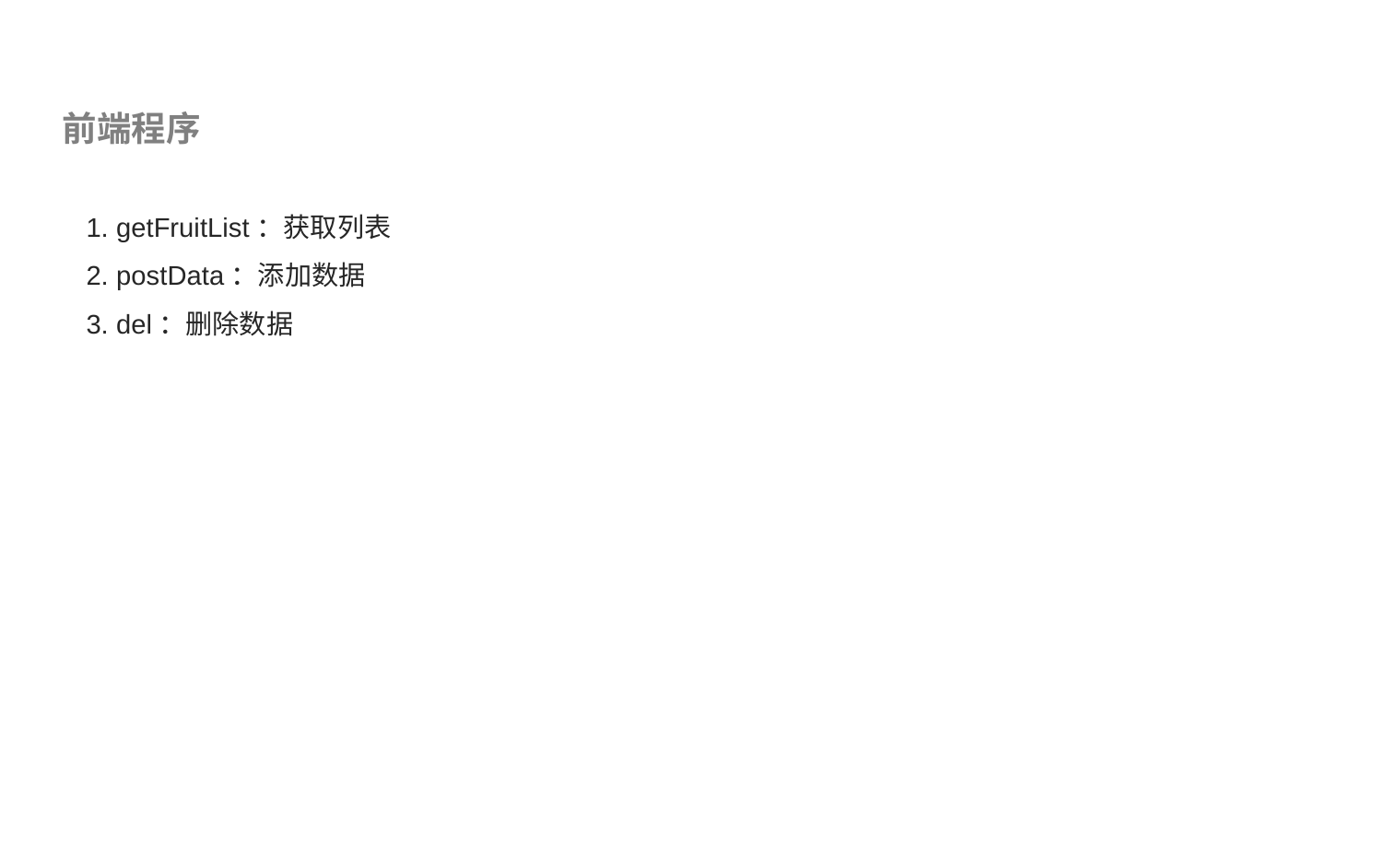

前端程序
1. getFruitList：获取列表
2. postData：添加数据
3. del：删除数据